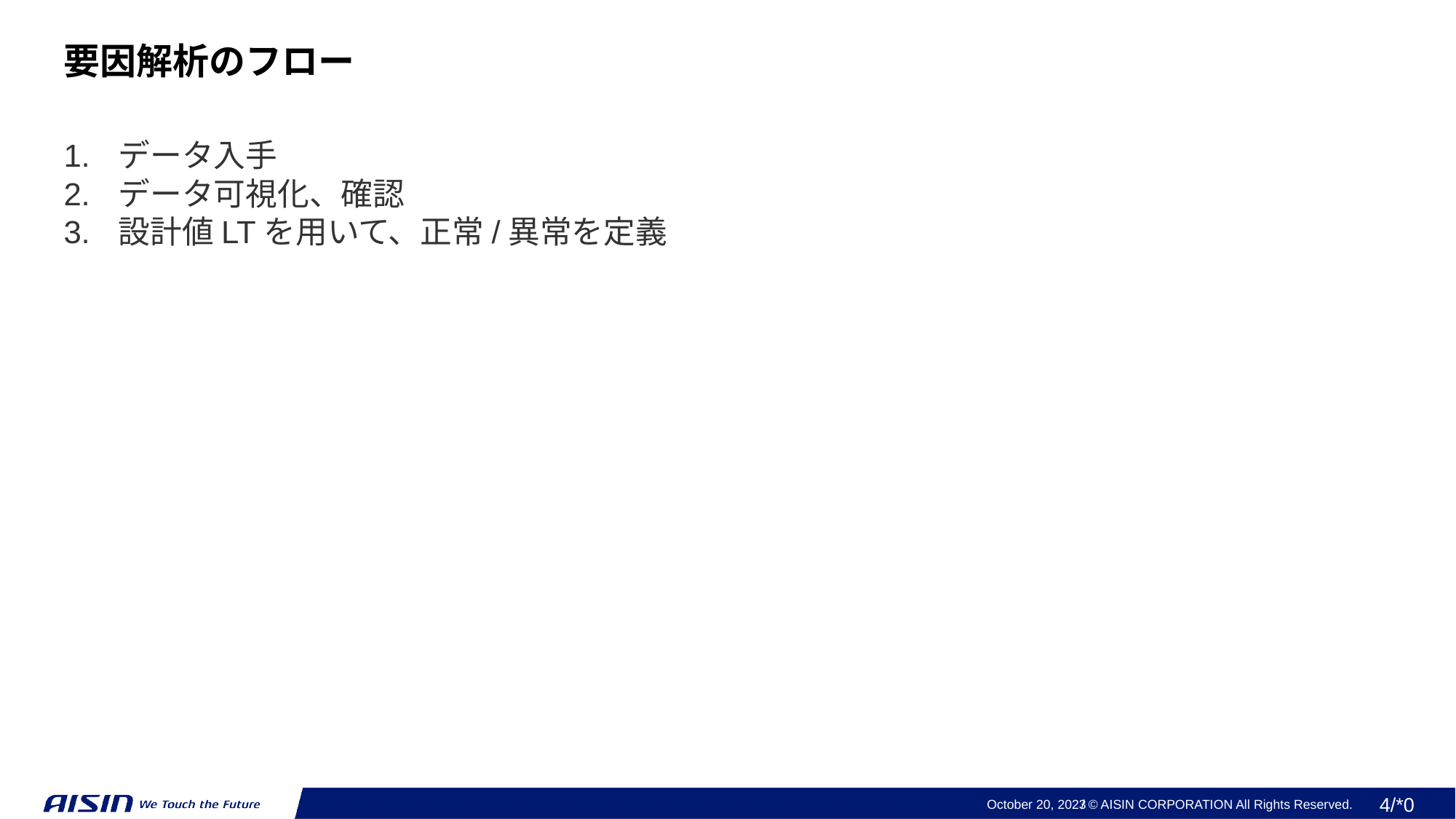

要因解析のフロー

データ入手
データ可視化、確認
設計値LTを用いて、正常/異常を定義

October 20, 2023